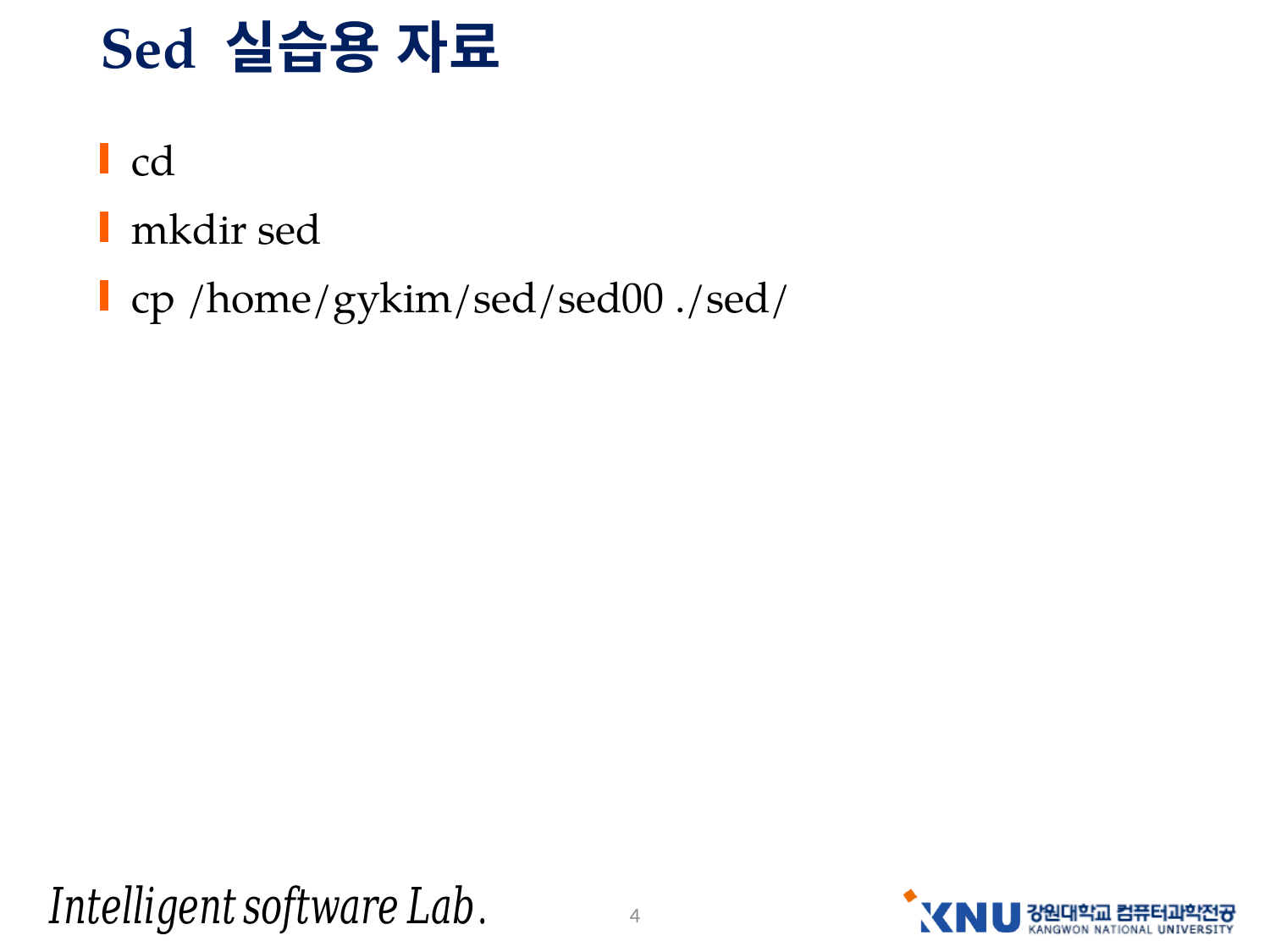

# Sed 실습용 자료
cd
mkdir sed
cp /home/gykim/sed/sed00 ./sed/